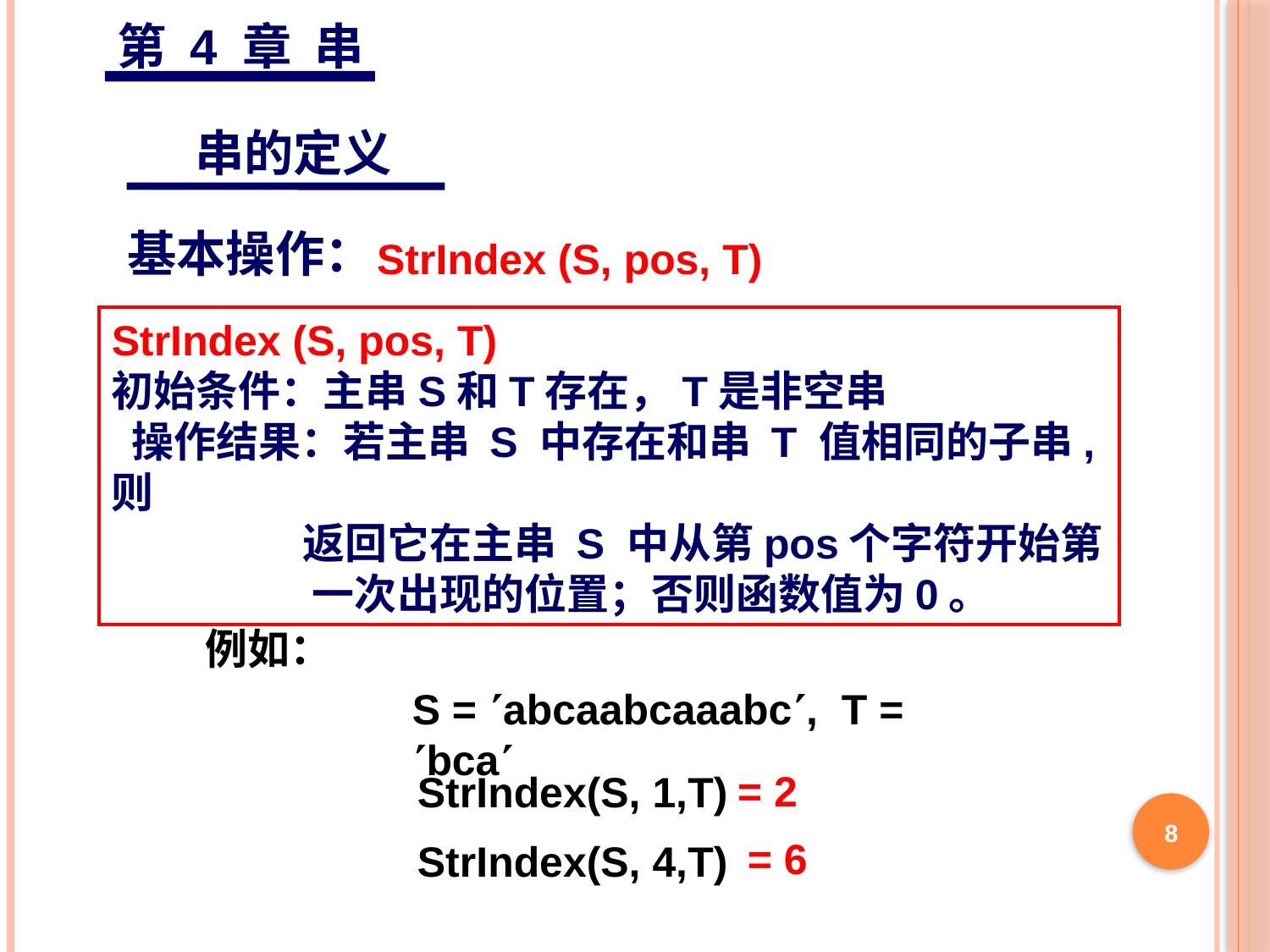

第 4 章  串

   串的定义

基本操作：
StrIndex (S, pos, T)
StrIndex (S, pos, T)
初始条件：主串S和T存在，T是非空串
 操作结果：若主串 S 中存在和串 T 值相同的子串, 则
                   返回它在主串 S 中从第pos个字符开始第
                    一次出现的位置；否则函数值为0。
例如：
S = ′abcaabcaaabc′,  T = ′bca′
StrIndex(S, 1,T)
= 2
8
= 6
StrIndex(S, 4,T)